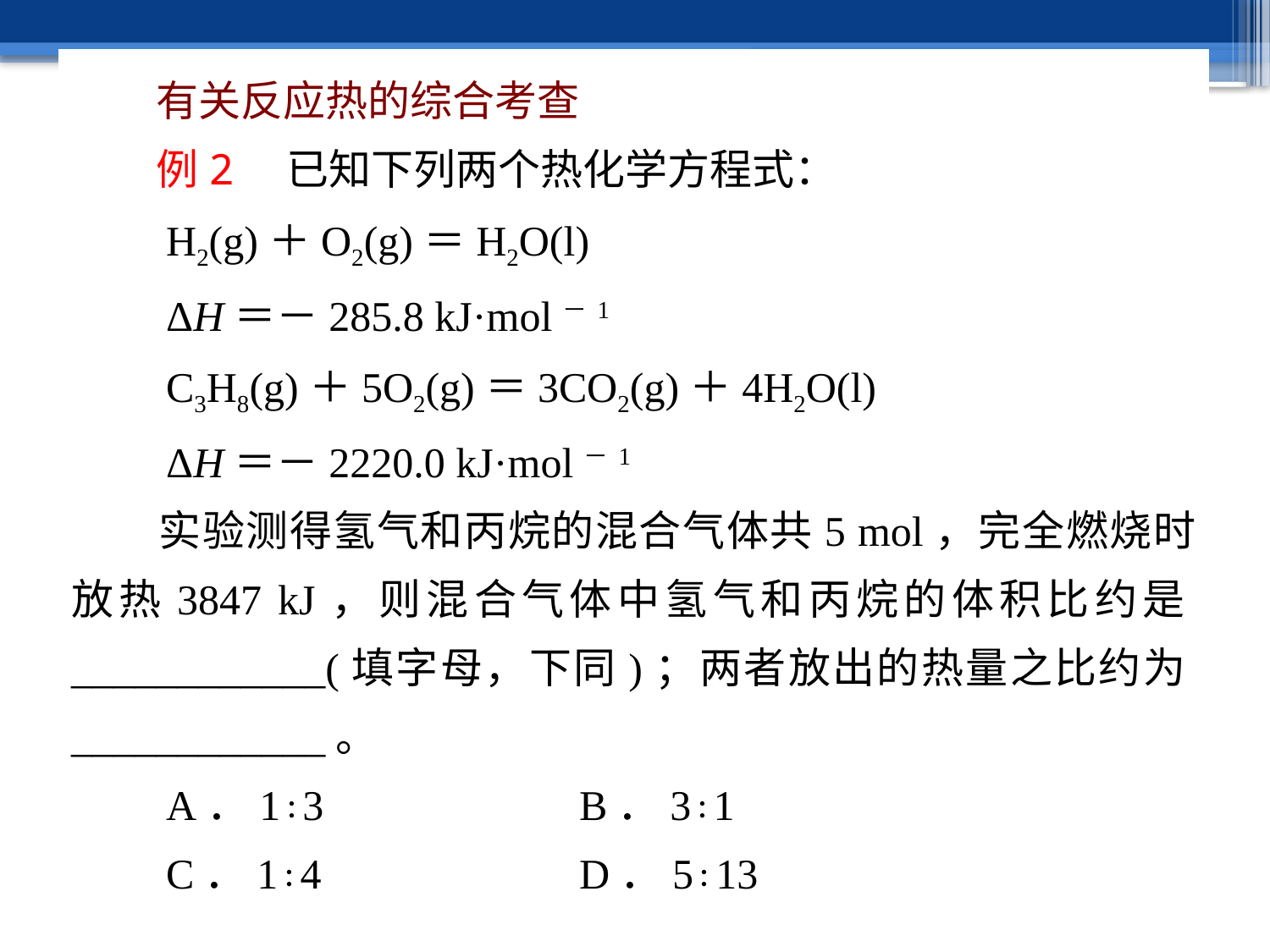

有关反应热的综合考查
　　例2　已知下列两个热化学方程式：
　　H2(g)＋O2(g)＝H2O(l)
　　ΔH＝－285.8 kJ·mol－1
　　C3H8(g)＋5O2(g)＝3CO2(g)＋4H2O(l)
　　ΔH＝－2220.0 kJ·mol－1
　　实验测得氢气和丙烷的混合气体共5 mol，完全燃烧时放热3847 kJ，则混合气体中氢气和丙烷的体积比约是____________(填字母，下同)；两者放出的热量之比约为____________。
　　A．1∶3　 　		B．3∶1
　　C．1∶4　 　		D．5∶13